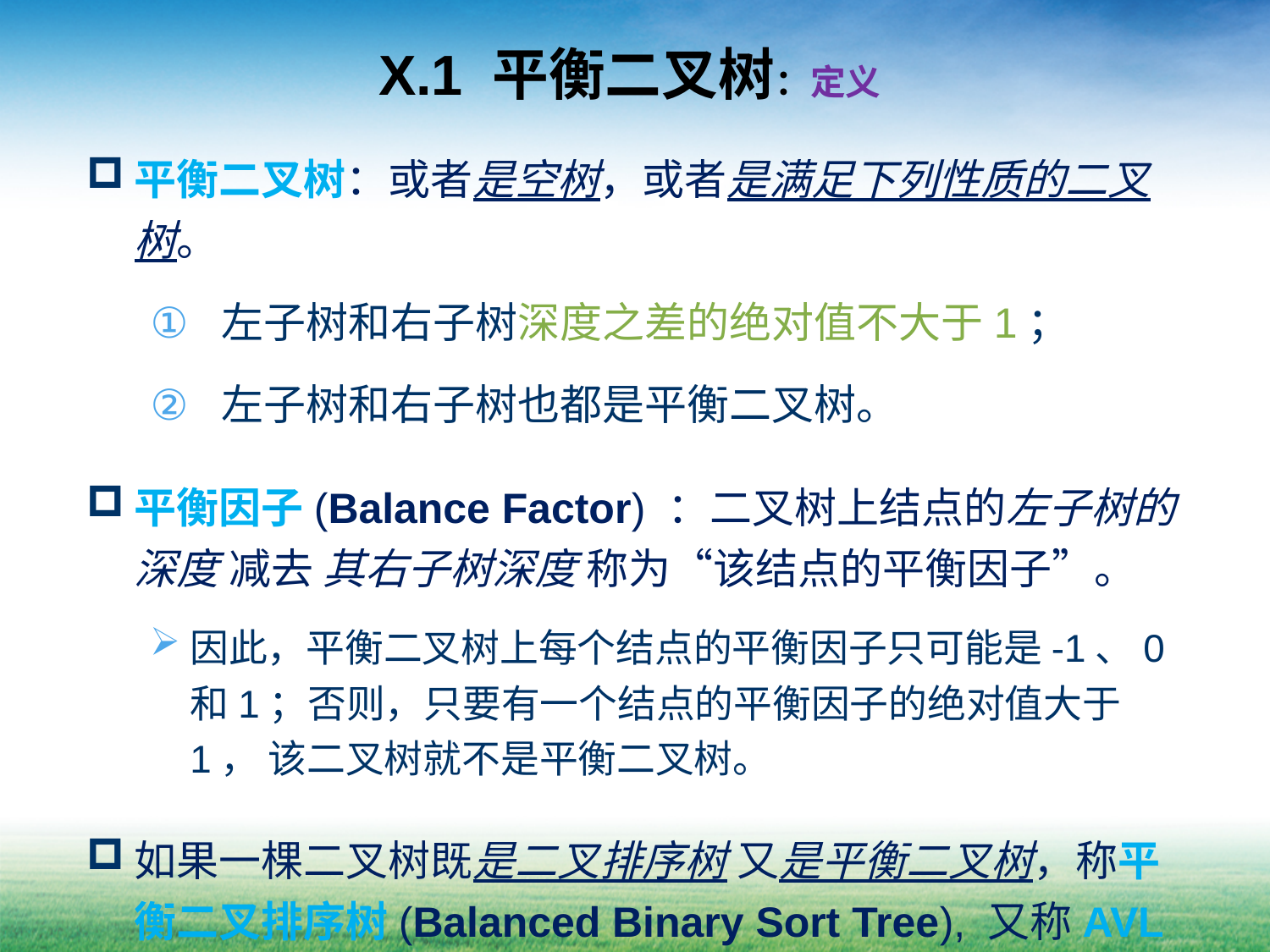

# X.1 平衡二叉树：定义
平衡二叉树：或者是空树，或者是满足下列性质的二叉树。
左子树和右子树深度之差的绝对值不大于1；
左子树和右子树也都是平衡二叉树。
平衡因子(Balance Factor) ：二叉树上结点的左子树的深度 减去 其右子树深度 称为“该结点的平衡因子”。
因此，平衡二叉树上每个结点的平衡因子只可能是-1、0和1；否则，只要有一个结点的平衡因子的绝对值大于1， 该二叉树就不是平衡二叉树。
如果一棵二叉树既是二叉排序树 又是平衡二叉树，称平衡二叉排序树(Balanced Binary Sort Tree), 又称AVL树。